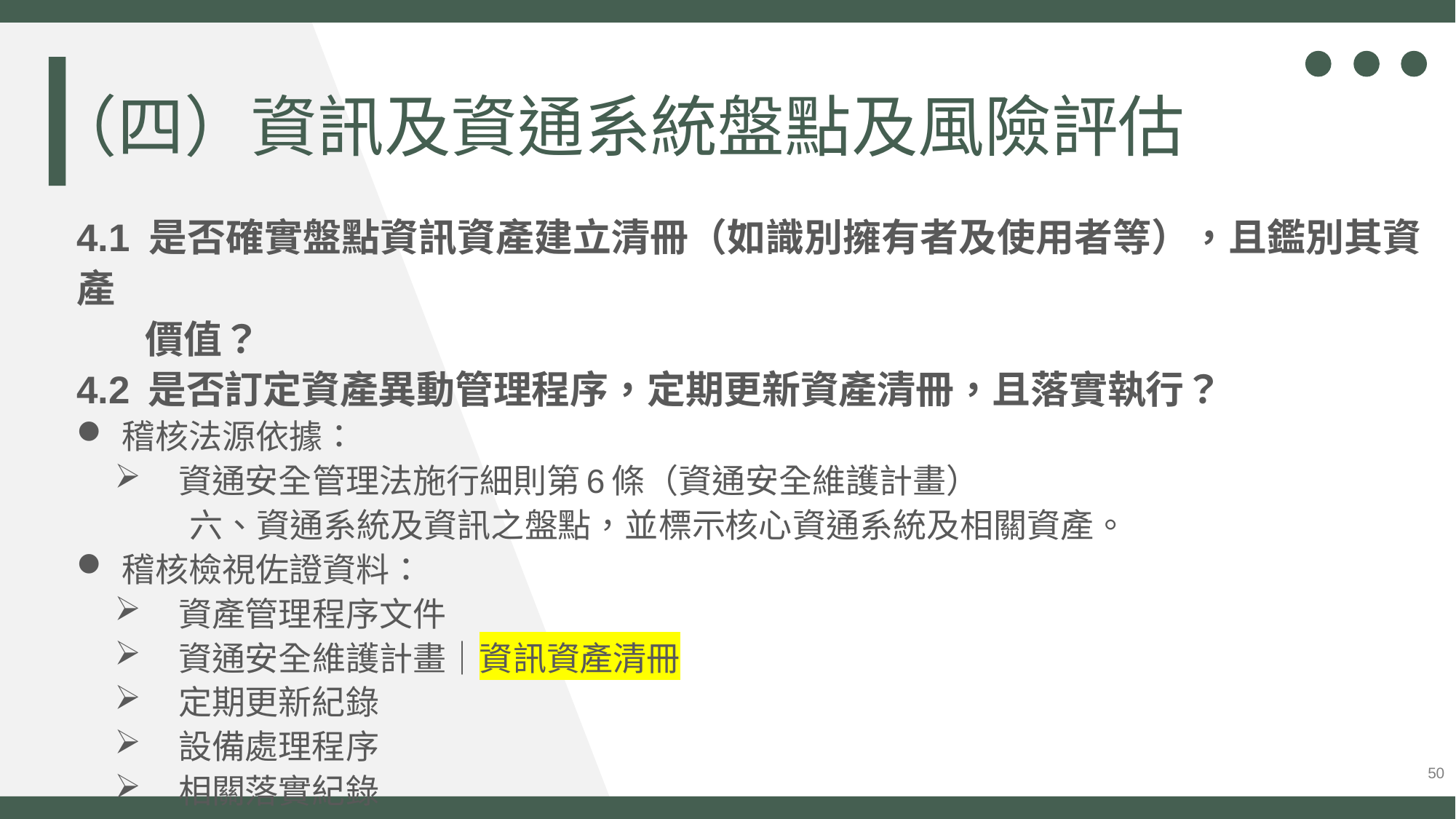

（四）資訊及資通系統盤點及風險評估
4.1 是否確實盤點資訊資產建立清冊（如識別擁有者及使用者等），且鑑別其資產
       價值？
4.2 是否訂定資產異動管理程序，定期更新資產清冊，且落實執行？
稽核法源依據：
資通安全管理法施行細則第6條（資通安全維護計畫）
六、資通系統及資訊之盤點，並標示核心資通系統及相關資產。
稽核檢視佐證資料：
資產管理程序文件
資通安全維護計畫｜資訊資產清冊
定期更新紀錄
設備處理程序
相關落實紀錄
50